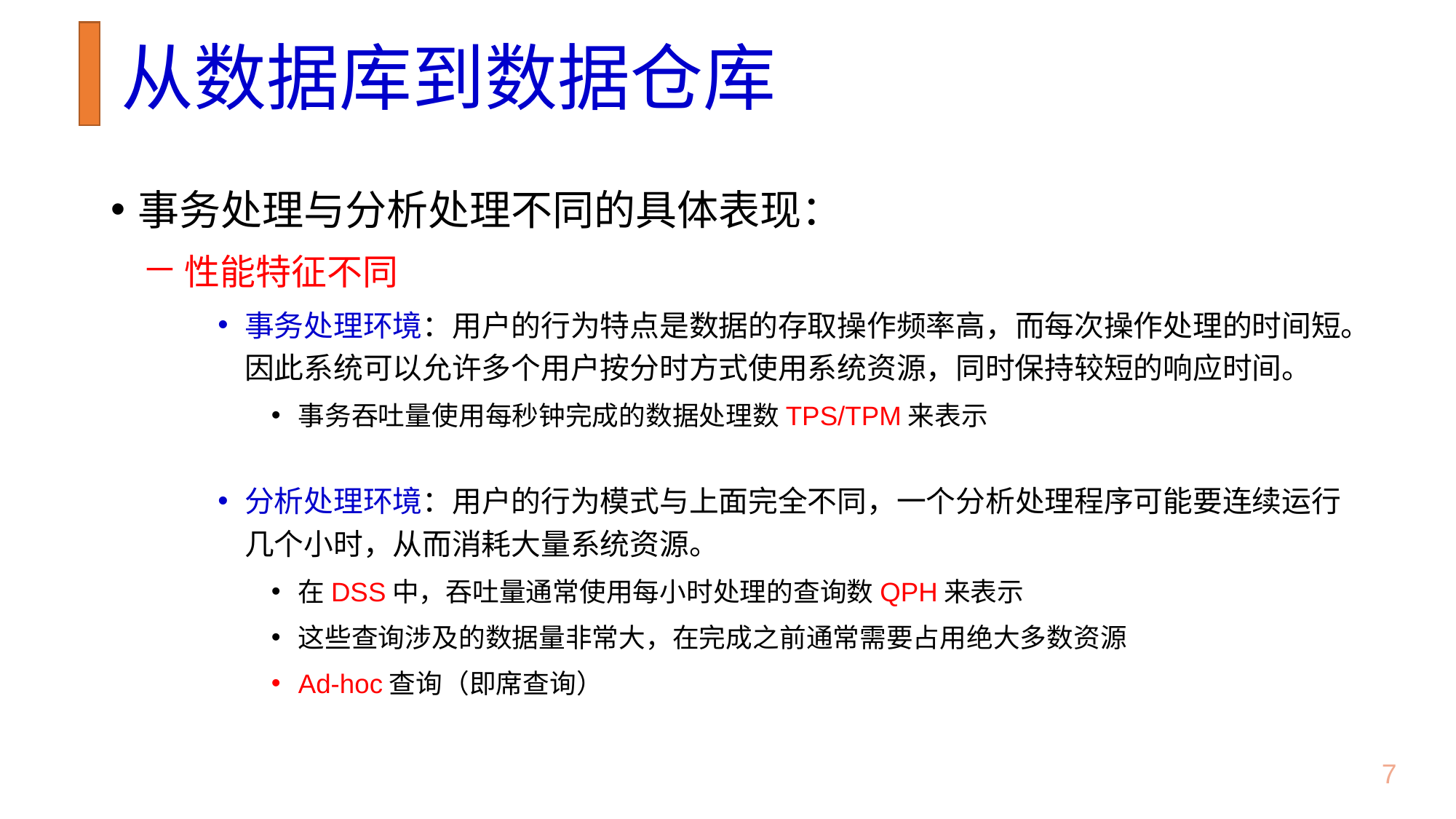

# 从数据库到数据仓库
事务处理与分析处理不同的具体表现：
性能特征不同
事务处理环境：用户的行为特点是数据的存取操作频率高，而每次操作处理的时间短。因此系统可以允许多个用户按分时方式使用系统资源，同时保持较短的响应时间。
事务吞吐量使用每秒钟完成的数据处理数TPS/TPM来表示

分析处理环境：用户的行为模式与上面完全不同，一个分析处理程序可能要连续运行几个小时，从而消耗大量系统资源。
在DSS中，吞吐量通常使用每小时处理的查询数QPH来表示
这些查询涉及的数据量非常大，在完成之前通常需要占用绝大多数资源
Ad-hoc查询（即席查询）
7